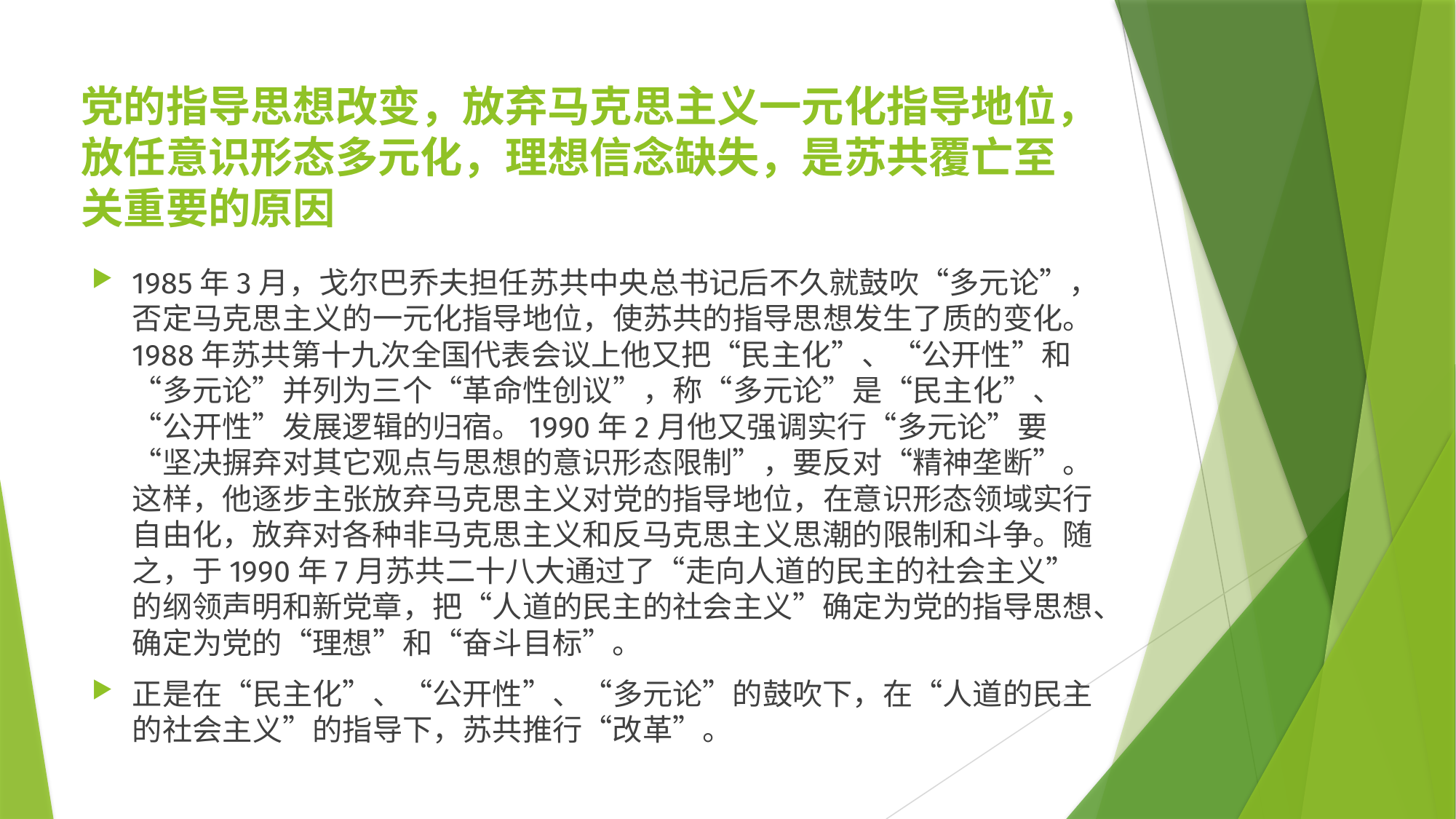

# 党的指导思想改变，放弃马克思主义一元化指导地位，放任意识形态多元化，理想信念缺失，是苏共覆亡至关重要的原因
1985年3月，戈尔巴乔夫担任苏共中央总书记后不久就鼓吹“多元论”，否定马克思主义的一元化指导地位，使苏共的指导思想发生了质的变化。1988年苏共第十九次全国代表会议上他又把“民主化”、“公开性”和“多元论”并列为三个“革命性创议”，称“多元论”是“民主化”、“公开性”发展逻辑的归宿。1990年2月他又强调实行“多元论”要“坚决摒弃对其它观点与思想的意识形态限制”，要反对“精神垄断”。这样，他逐步主张放弃马克思主义对党的指导地位，在意识形态领域实行自由化，放弃对各种非马克思主义和反马克思主义思潮的限制和斗争。随之，于1990年7月苏共二十八大通过了“走向人道的民主的社会主义”的纲领声明和新党章，把“人道的民主的社会主义”确定为党的指导思想、确定为党的“理想”和“奋斗目标”。
正是在“民主化”、“公开性”、“多元论”的鼓吹下，在“人道的民主的社会主义”的指导下，苏共推行“改革”。